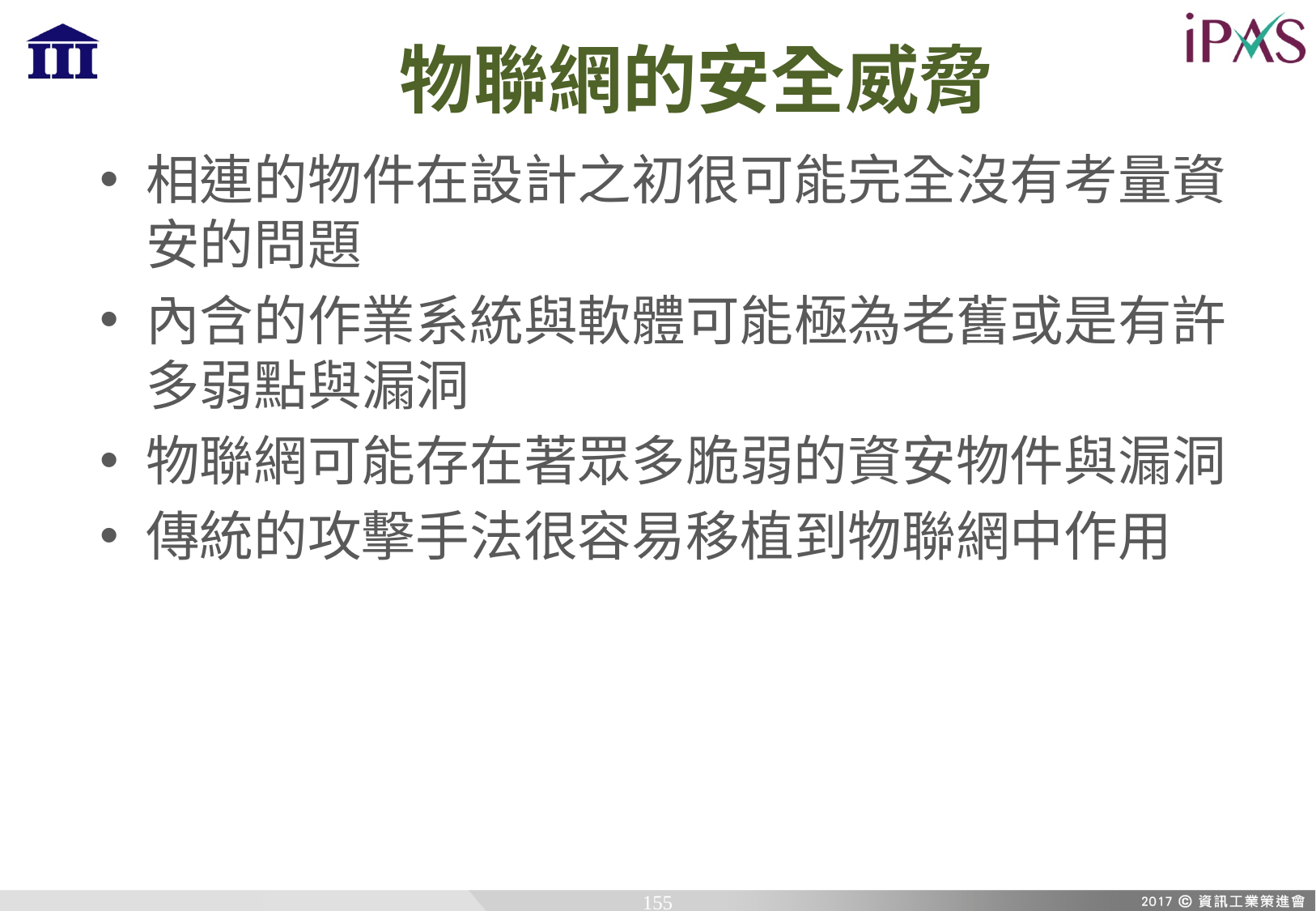

# 物聯網的安全威脅
相連的物件在設計之初很可能完全沒有考量資安的問題
內含的作業系統與軟體可能極為老舊或是有許多弱點與漏洞
物聯網可能存在著眾多脆弱的資安物件與漏洞
傳統的攻擊手法很容易移植到物聯網中作用

155